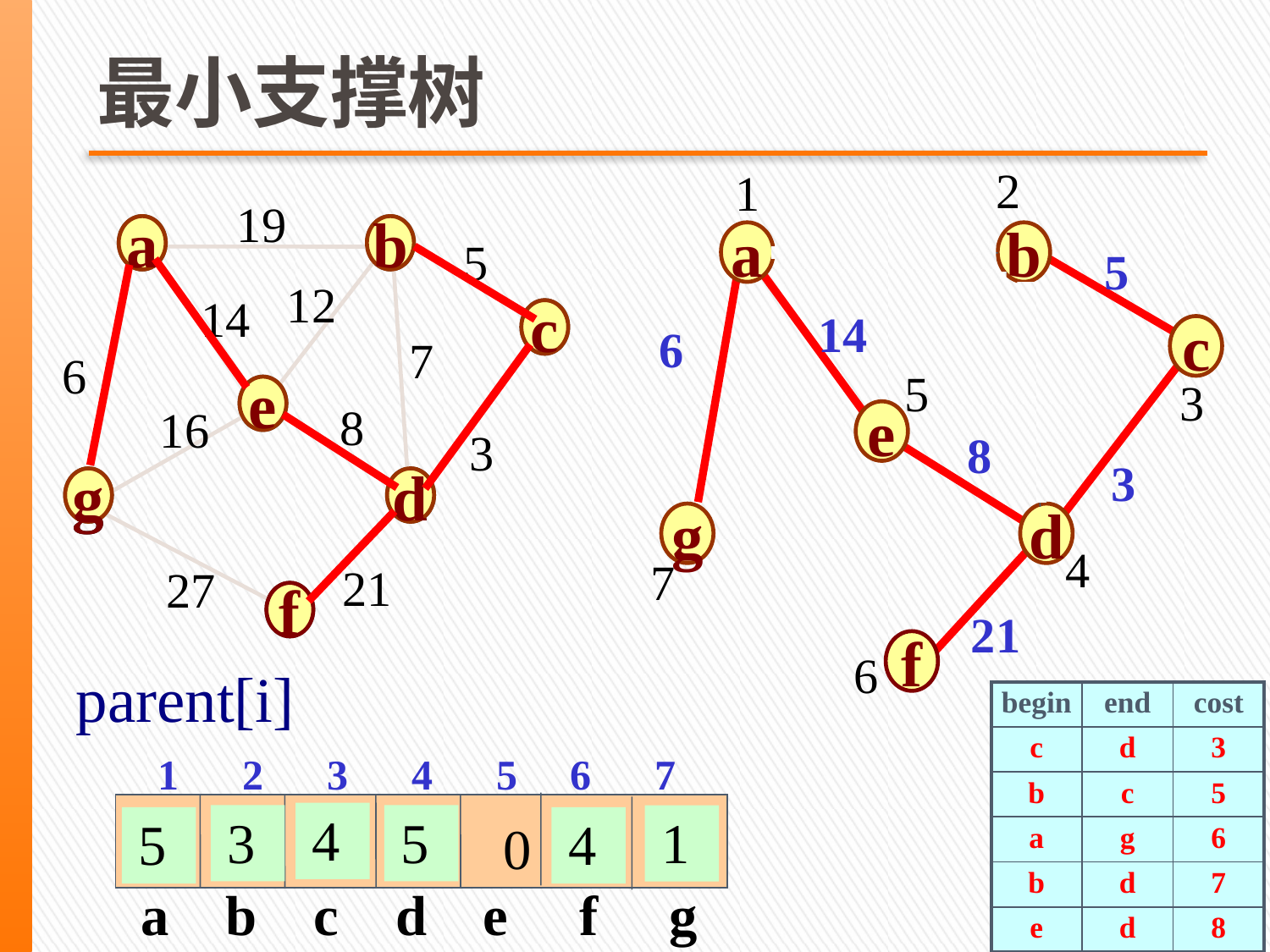

# 最小支撑树
2
1
3
7
6
5
4
19
a
a
b
b
5

12

14
c
c
7
6

e
e
8
16

3
g
g
d
d

21
27
f
f

a
b
c
e
g
d
f
5

6

14

8

3

21
parent[i]
| begin | end | cost |
| --- | --- | --- |
| c | d | 3 |
| b | c | 5 |
| a | g | 6 |
| b | d | 7 |
| e | d | 8 |
1      2      3      4      5     6      7

0    0    0     0    0    0    0

a    b    c    d    e     f     g
4

3

5

1

5

4